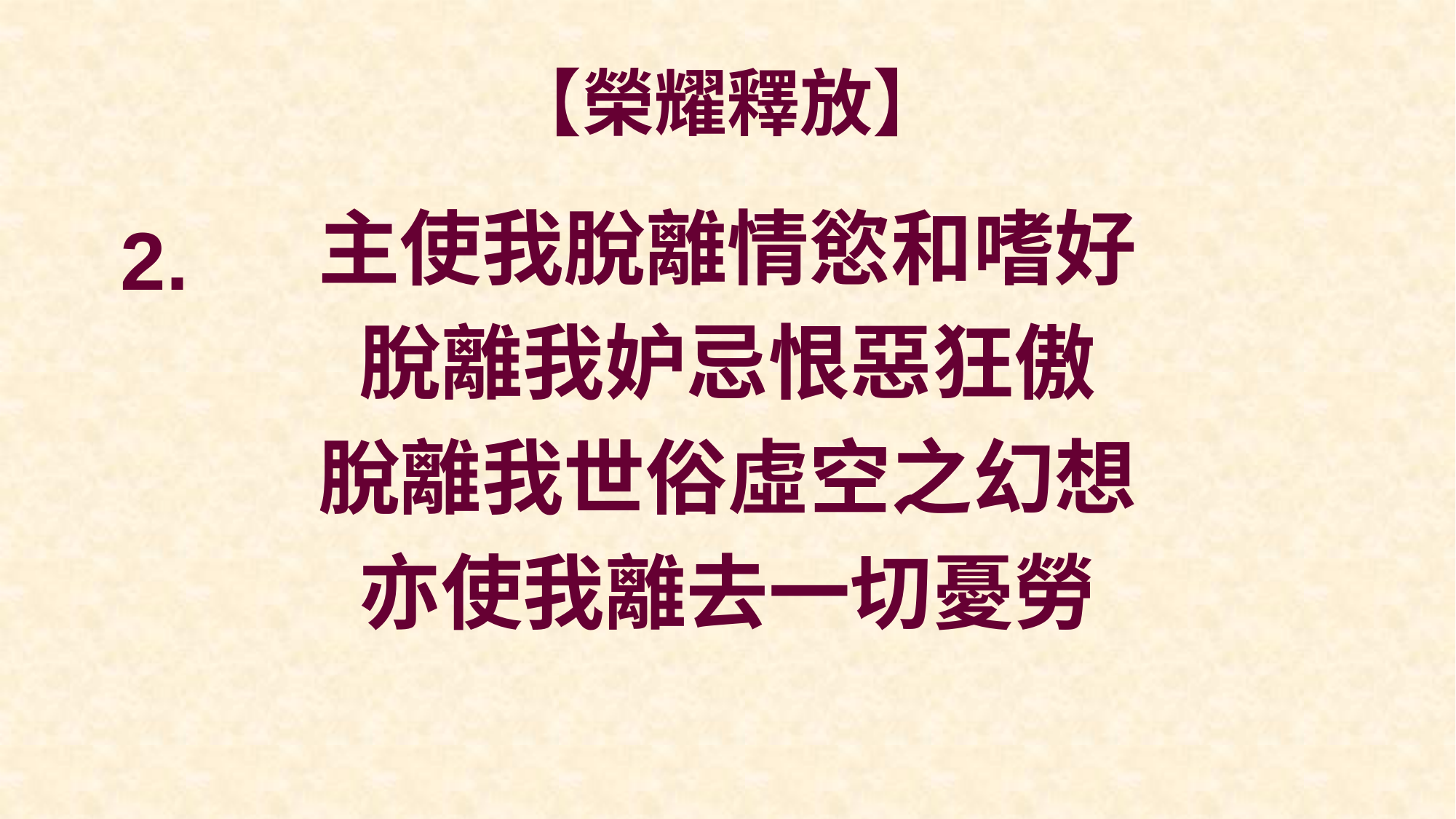

# 【榮耀釋放】
主使我脫離情慾和嗜好
脫離我妒忌恨惡狂傲
脫離我世俗虛空之幻想
亦使我離去一切憂勞
2.